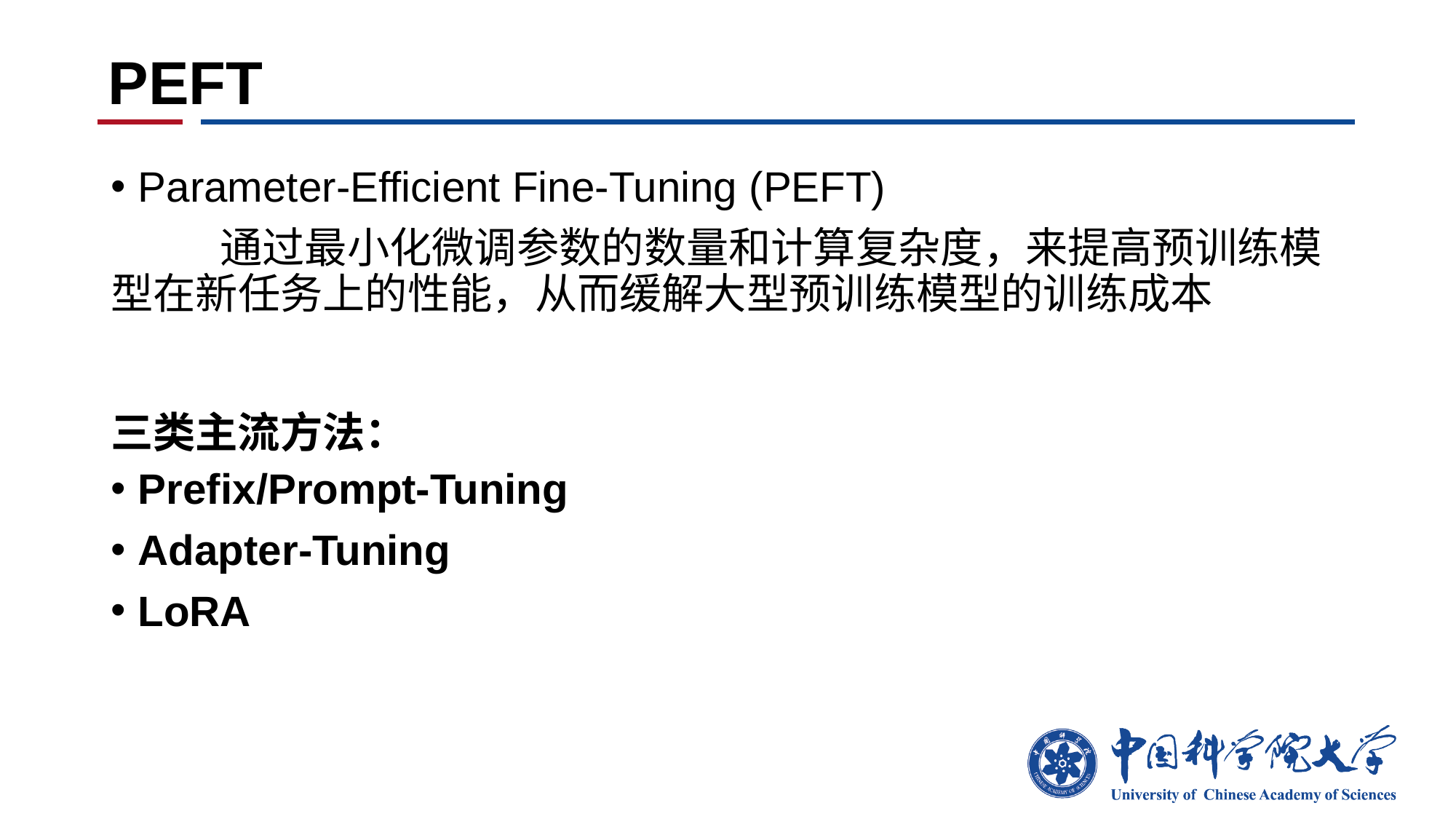

# PEFT
Parameter-Efficient Fine-Tuning (PEFT)
	通过最小化微调参数的数量和计算复杂度，来提高预训练模型在新任务上的性能，从而缓解大型预训练模型的训练成本
三类主流方法：
Prefix/Prompt-Tuning
Adapter-Tuning
LoRA